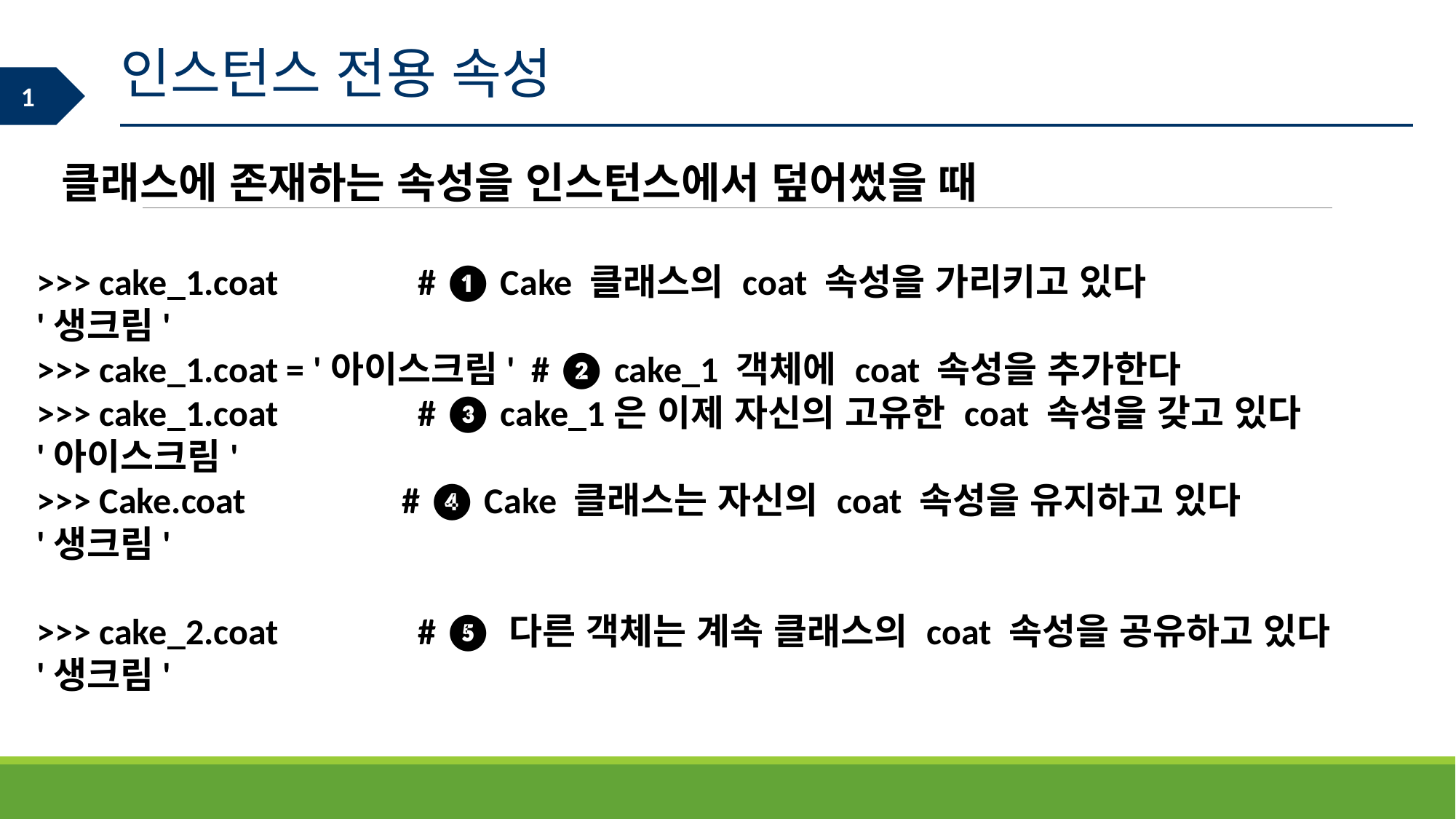

인스턴스 전용 속성
 클래스에 존재하는 속성을 인스턴스에서 덮어썼을 때

>>> cake_1.coat                 # ❶ Cake 클래스의 coat 속성을 가리키고 있다
'생크림'
>>> cake_1.coat = '아이스크림'  # ❷ cake_1 객체에 coat 속성을 추가한다
>>> cake_1.coat                 # ❸ cake_1은 이제 자신의 고유한 coat 속성을 갖고 있다
'아이스크림'
>>> Cake.coat                   # ❹ Cake 클래스는 자신의 coat 속성을 유지하고 있다
'생크림'

>>> cake_2.coat                 # ❺ 다른 객체는 계속 클래스의 coat 속성을 공유하고 있다
'생크림'